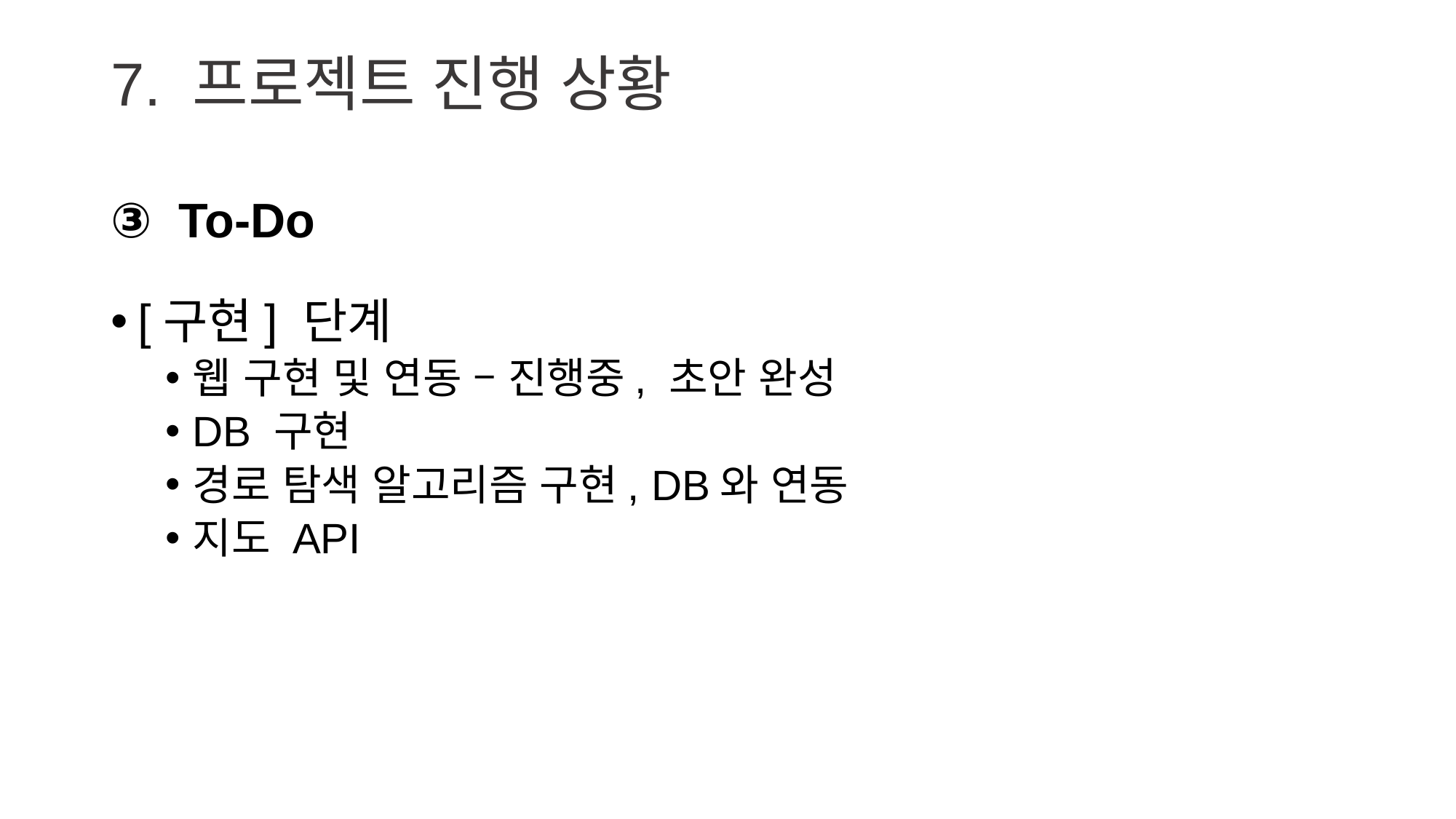

7. 프로젝트 진행 상황
③  To-Do

[구현] 단계
웹 구현 및 연동 – 진행중, 초안 완성
DB 구현
경로 탐색 알고리즘 구현, DB와 연동
지도 API